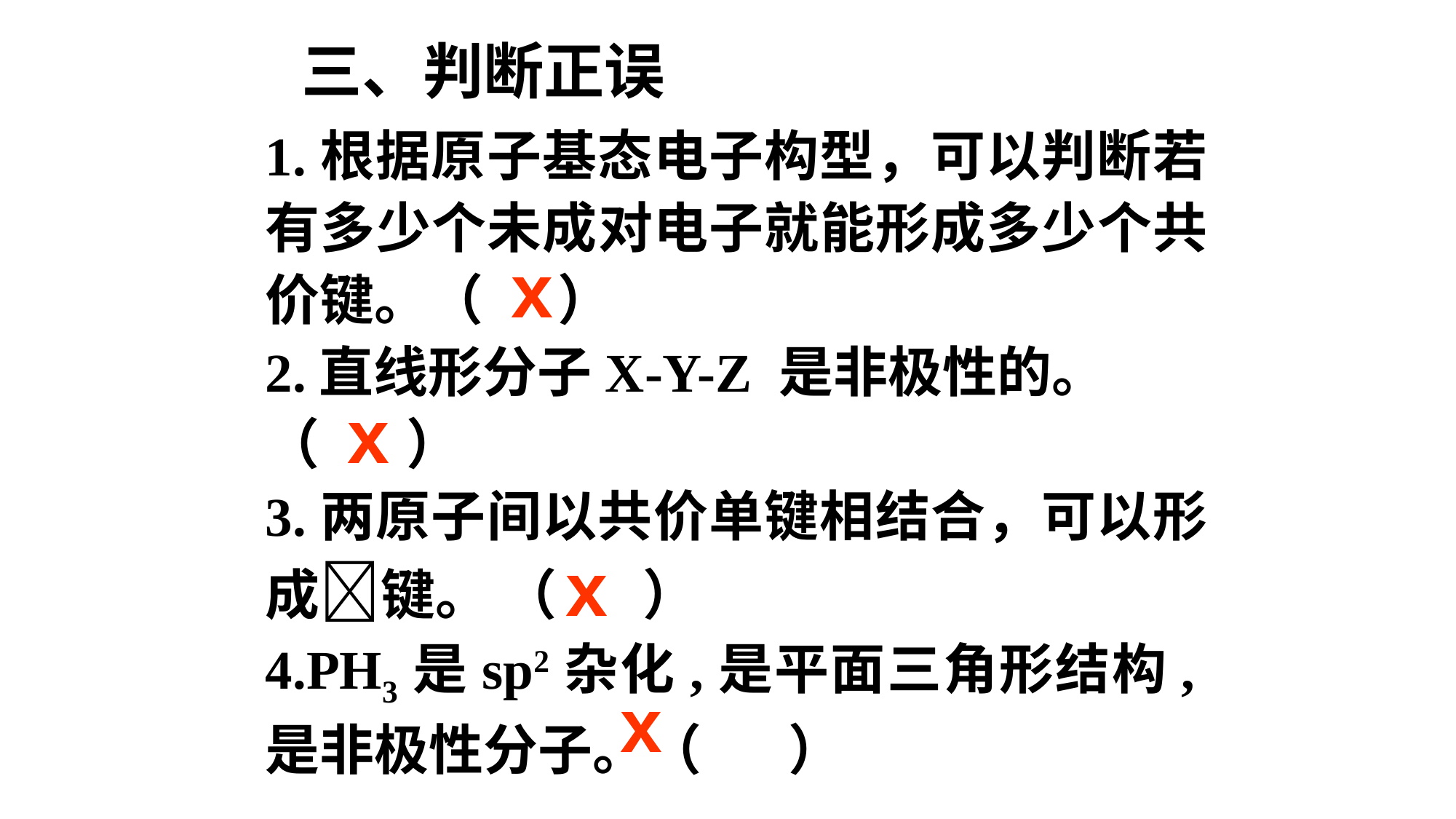

三、判断正误
1.根据原子基态电子构型，可以判断若有多少个未成对电子就能形成多少个共价键。（      ）
2.直线形分子X-Y-Z 是非极性的。
（       ）
3.两原子间以共价单键相结合，可以形成π键。 （       ）
4.PH3是sp2杂化,是平面三角形结构,是非极性分子。（       ）
x
x
x
x